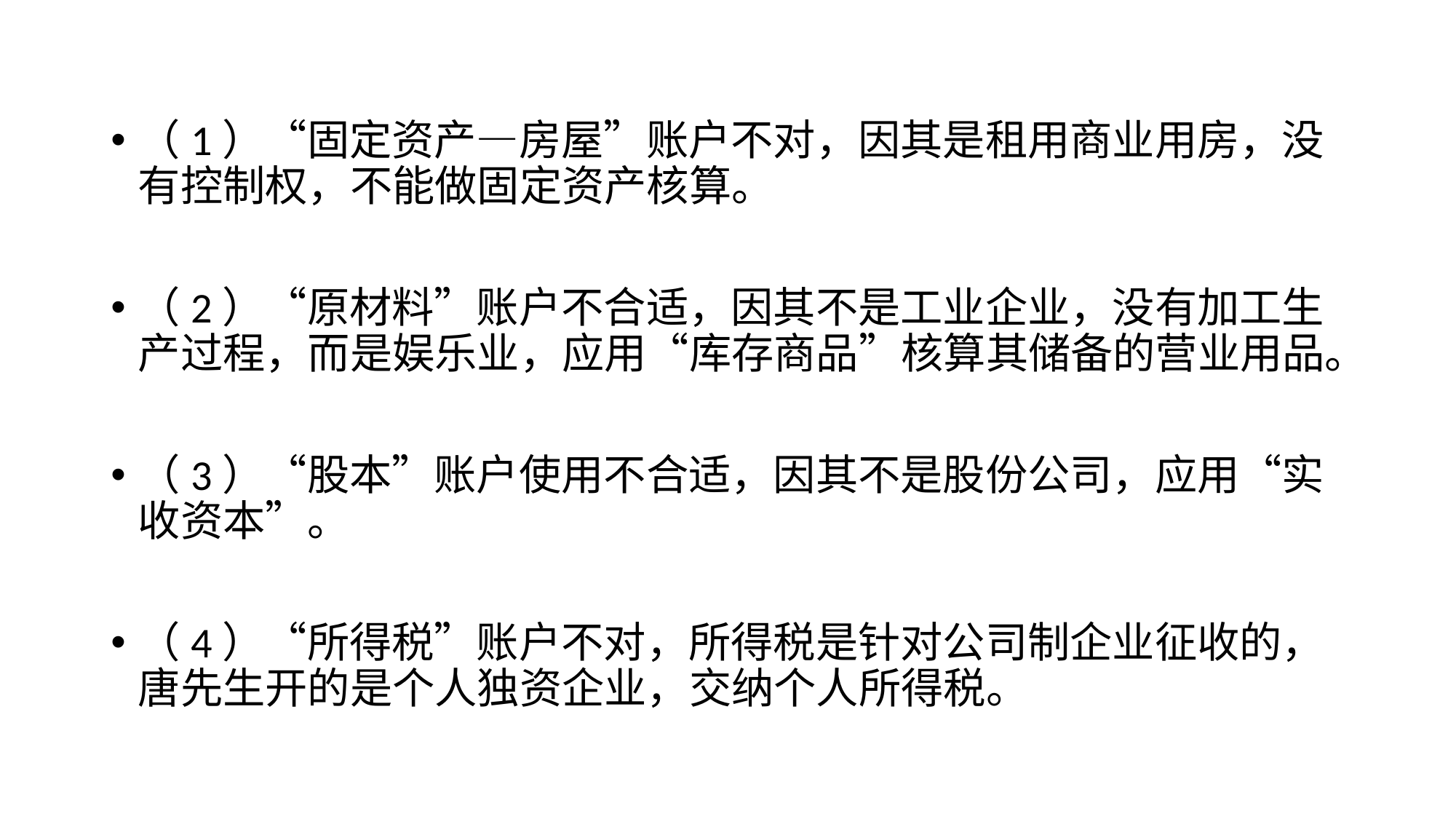

#
（1）“固定资产—房屋”账户不对，因其是租用商业用房，没有控制权，不能做固定资产核算。

（2）“原材料”账户不合适，因其不是工业企业，没有加工生产过程，而是娱乐业，应用“库存商品”核算其储备的营业用品。

（3）“股本”账户使用不合适，因其不是股份公司，应用“实收资本”。

（4）“所得税”账户不对，所得税是针对公司制企业征收的，唐先生开的是个人独资企业，交纳个人所得税。